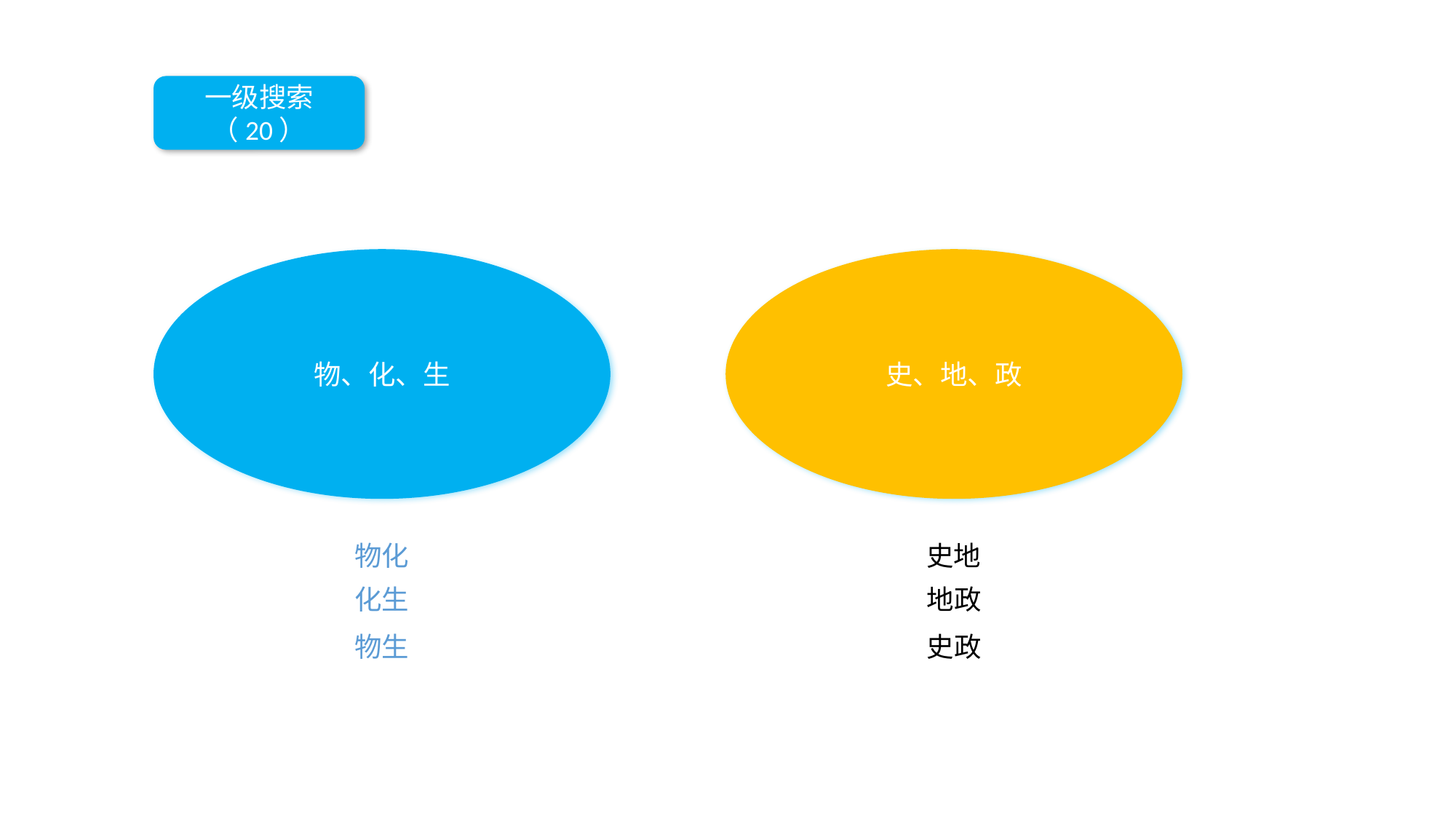

一级搜索（20）
物、化、生
史、地、政
物化
史地
化生
地政
物生
史政